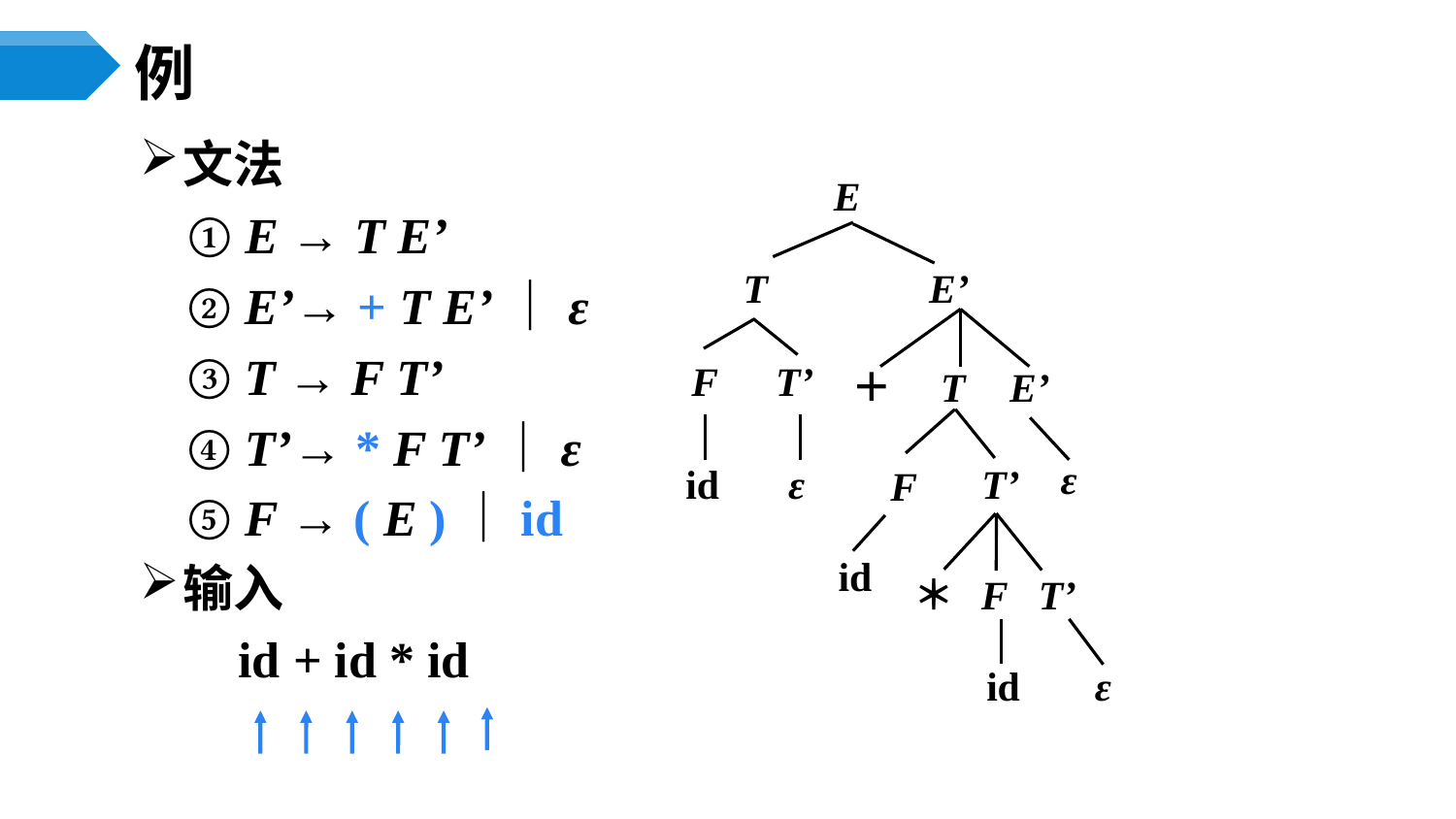

# 例
文法
① E → T E’
② E’→ + T E’｜ε
③ T → F T’
④ T’→ * F T’｜ε
⑤ F → ( E )｜id
输入
    id + id * id
E
T
E’

F
T’
＋
T
E’
ε
id
ε
T’
F
id
＊
F
T’
id
ε